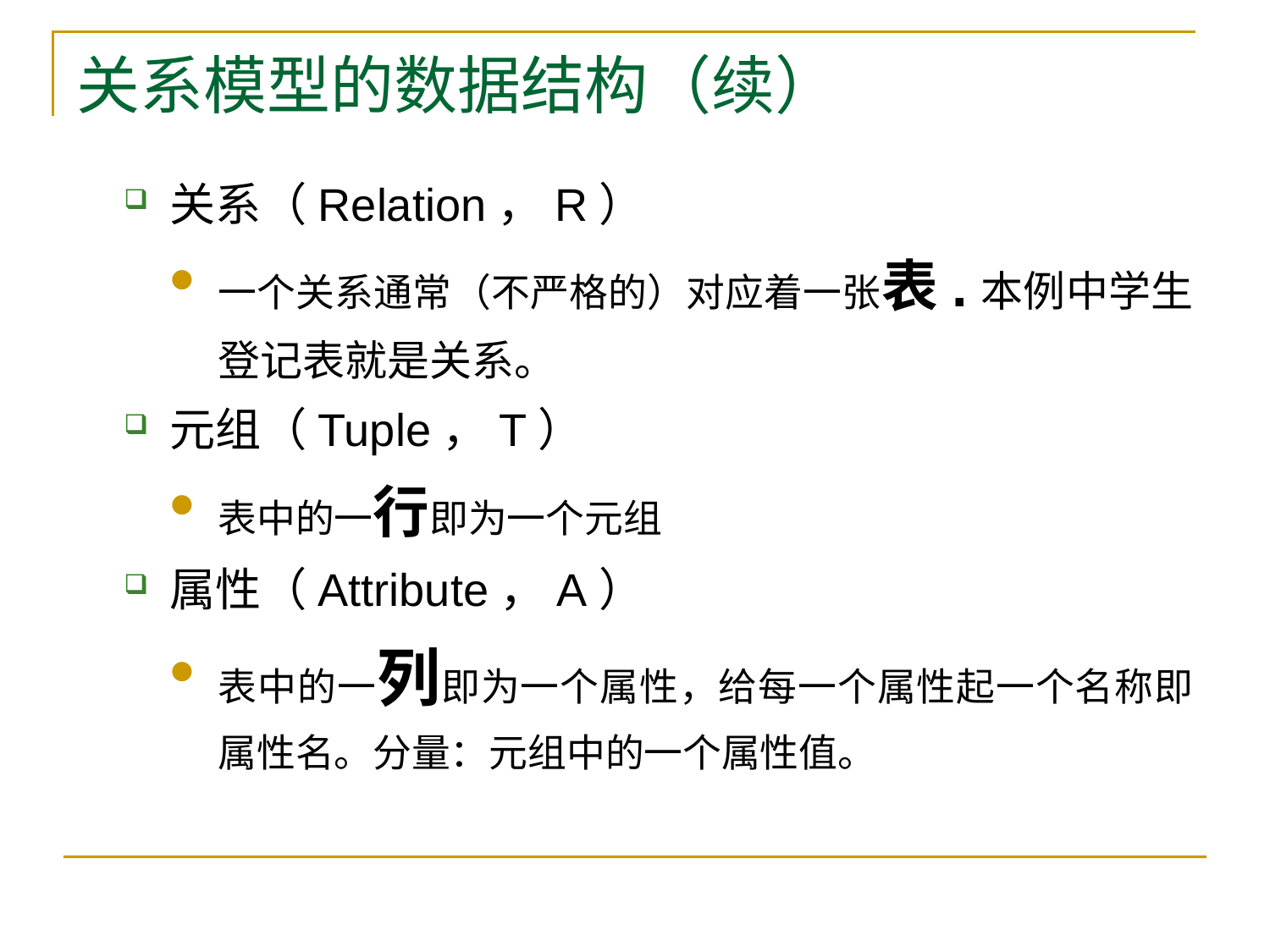

# 关系模型的数据结构（续）
关系（Relation，R）
一个关系通常（不严格的）对应着一张表.本例中学生登记表就是关系。
元组（Tuple，T）
表中的一行即为一个元组
属性（Attribute，A）
表中的一列即为一个属性，给每一个属性起一个名称即属性名。分量：元组中的一个属性值。